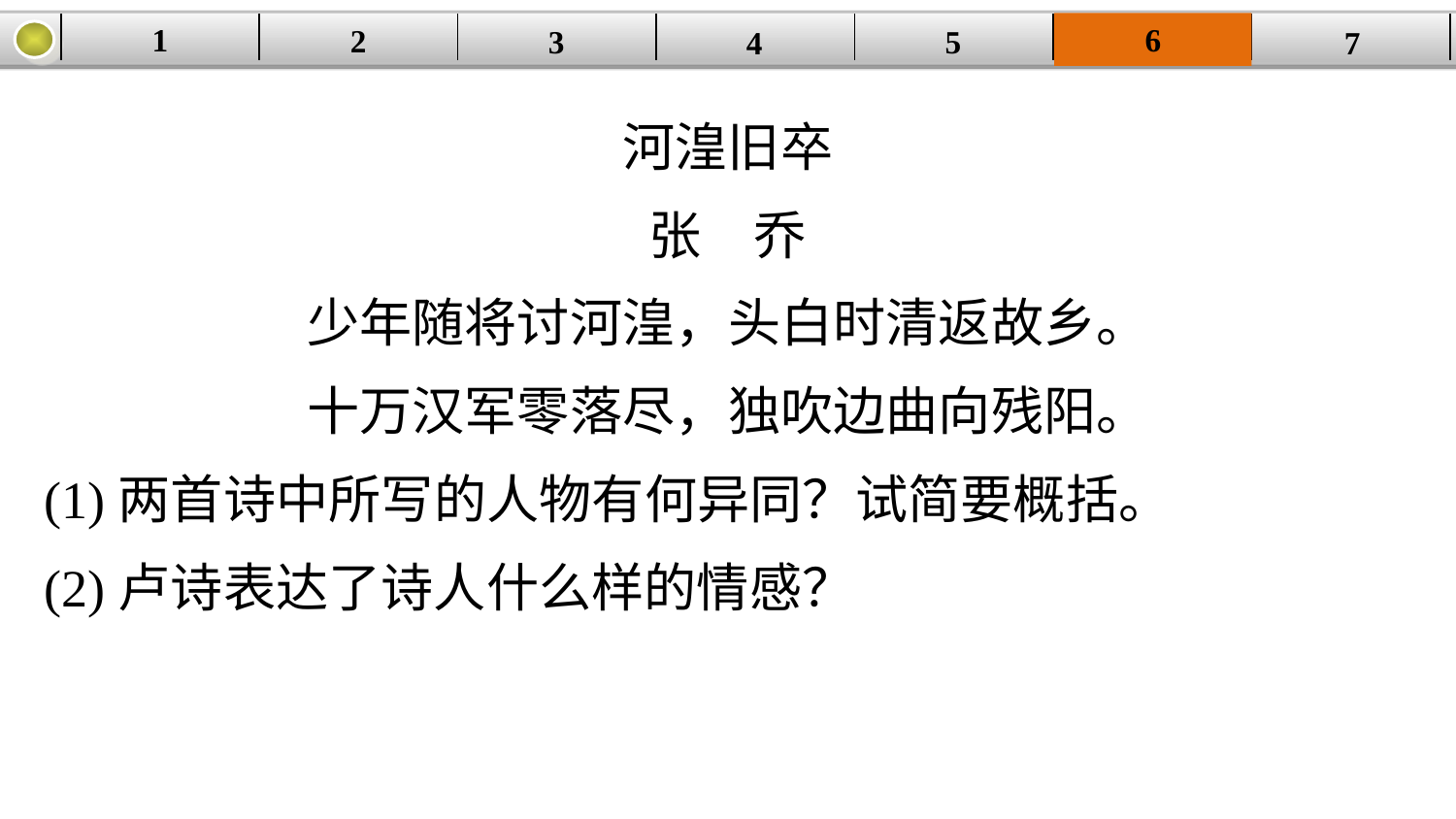

1
6
2
|  |  |  |  |  |  |  |
| --- | --- | --- | --- | --- | --- | --- |
3
5
7
4

河湟旧卒
张　乔
少年随将讨河湟，头白时清返故乡。
十万汉军零落尽，独吹边曲向残阳。
(1)两首诗中所写的人物有何异同？试简要概括。
(2)卢诗表达了诗人什么样的情感？